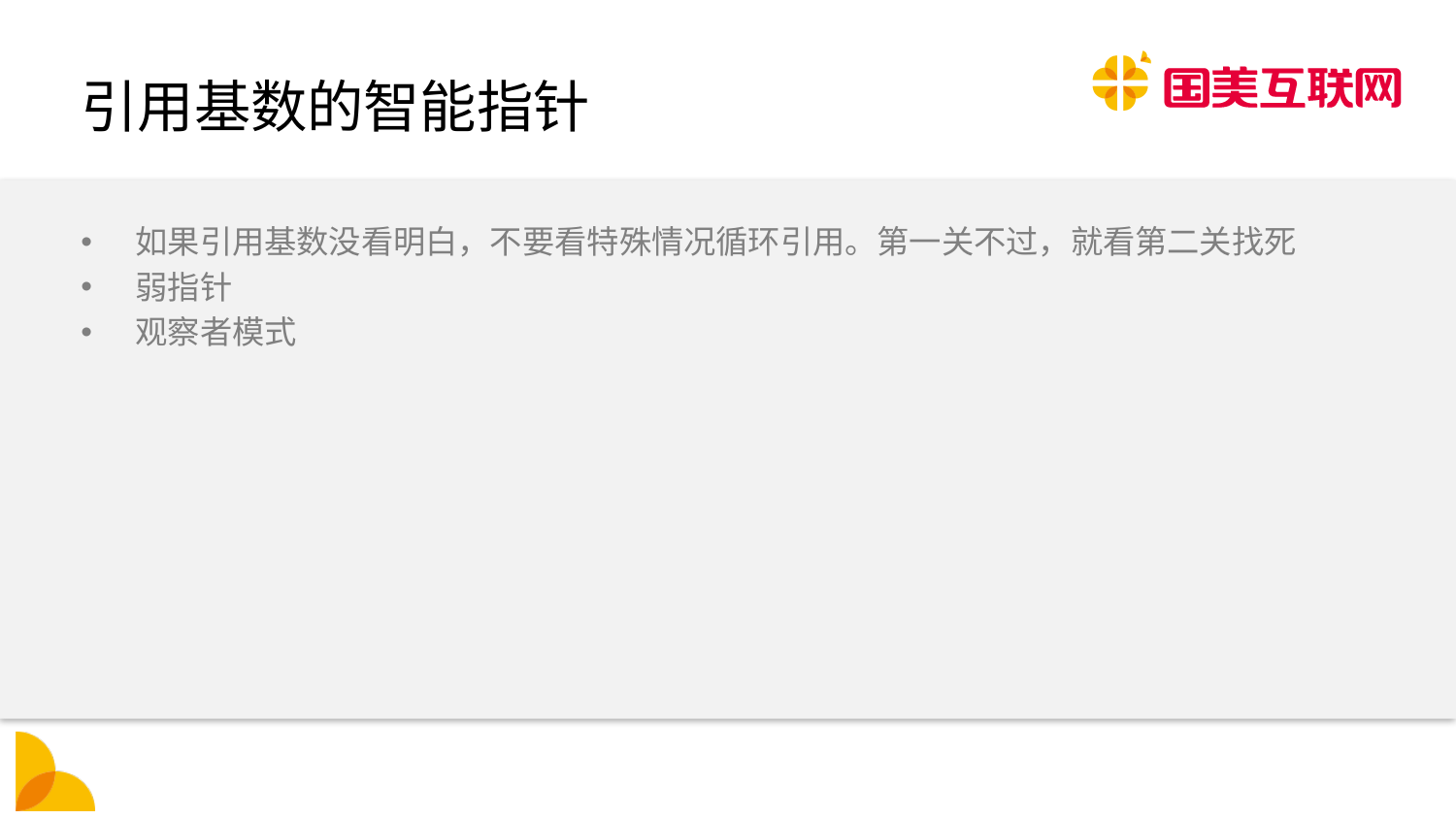

# 引用基数的智能指针
如果引用基数没看明白，不要看特殊情况循环引用。第一关不过，就看第二关找死
弱指针
观察者模式